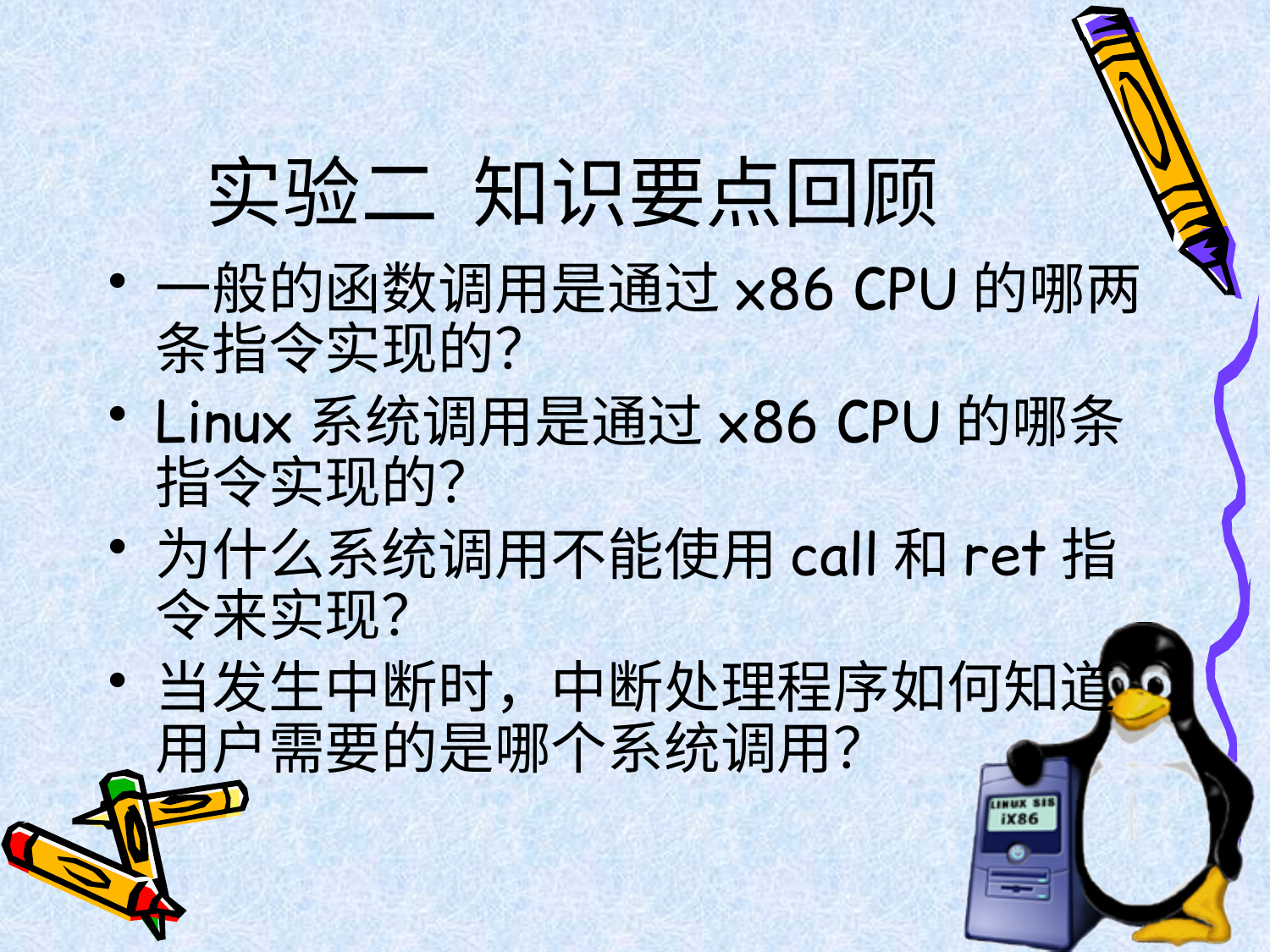

# 实验二  知识要点回顾
一般的函数调用是通过x86 CPU的哪两条指令实现的？
Linux系统调用是通过x86 CPU的哪条指令实现的？
为什么系统调用不能使用call和ret指令来实现？
当发生中断时，中断处理程序如何知道用户需要的是哪个系统调用？